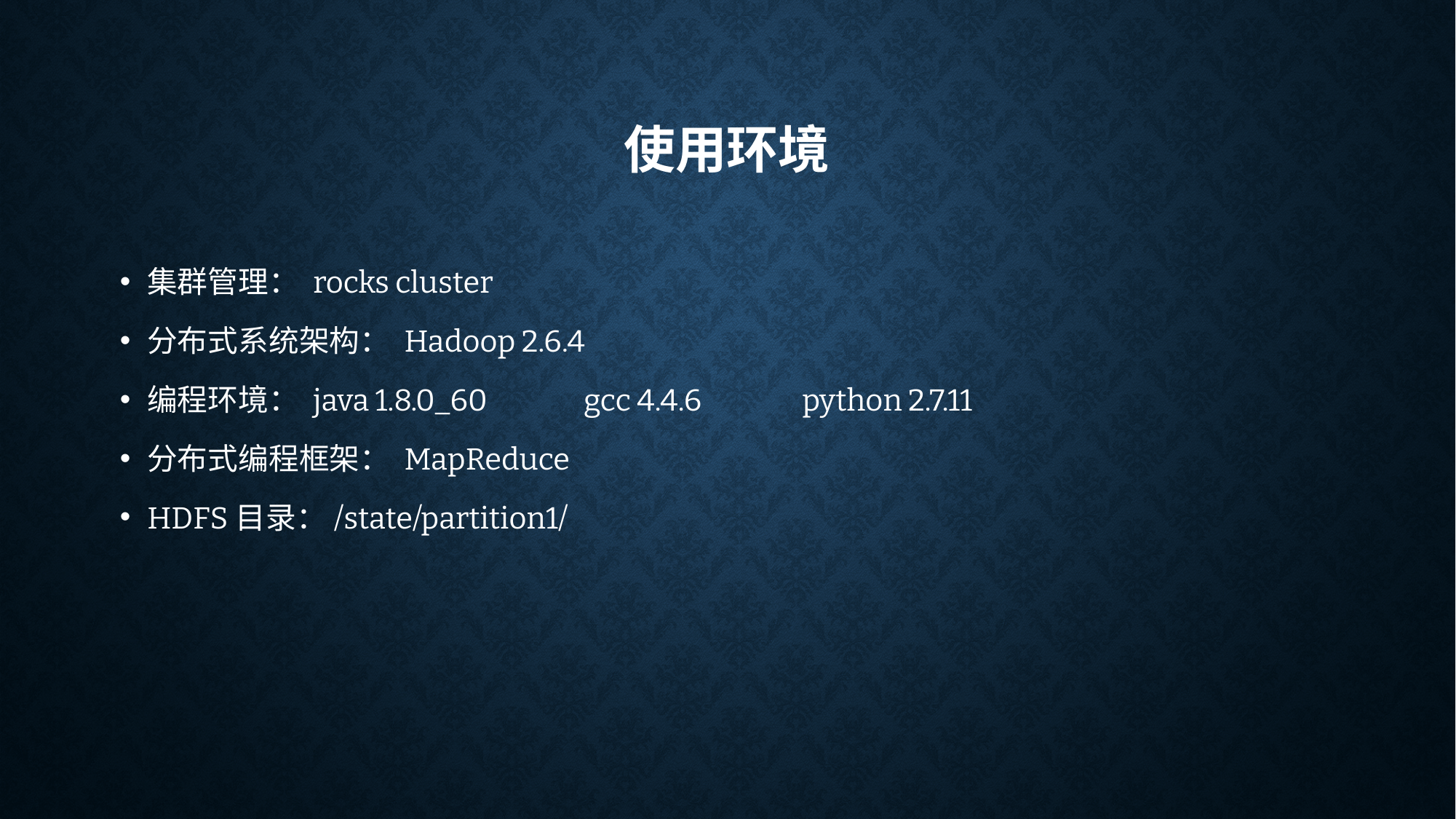

# 使用环境
集群管理： rocks cluster
分布式系统架构： Hadoop 2.6.4
编程环境： java 1.8.0_60	gcc 4.4.6	python 2.7.11
分布式编程框架： MapReduce
HDFS目录：/state/partition1/